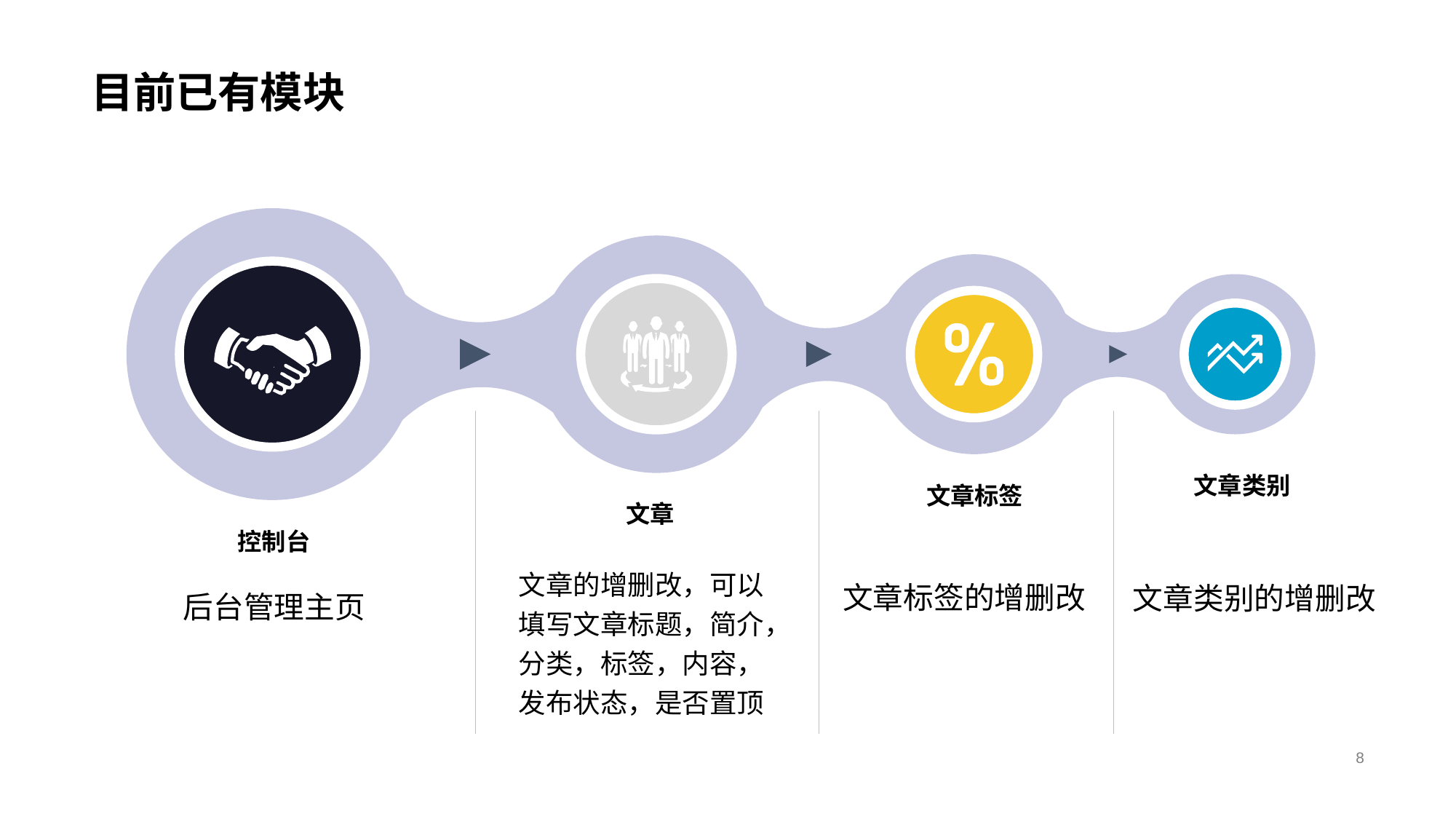

# 目前已有模块

文章标签
文章的增删改，可以填写文章标题，简介，分类，标签，内容，发布状态，是否置顶
文章
文章标签的增删改
控制台
后台管理主页
文章类别
文章类别的增删改

8